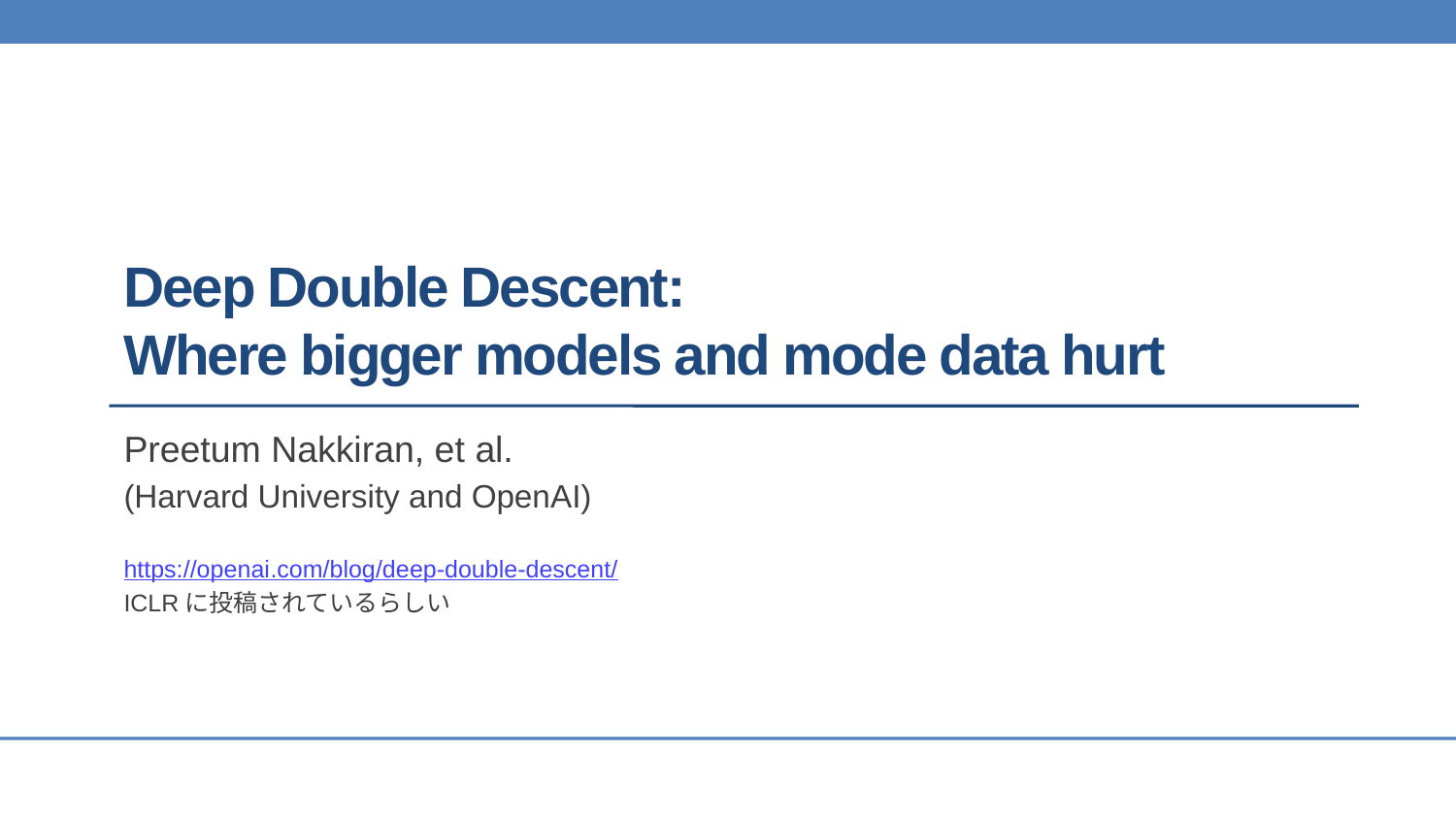

# Deep Double Descent: Where bigger models and mode data hurt
Preetum Nakkiran, et al.
(Harvard University and OpenAI)

https://openai.com/blog/deep-double-descent/
ICLRに投稿されているらしい